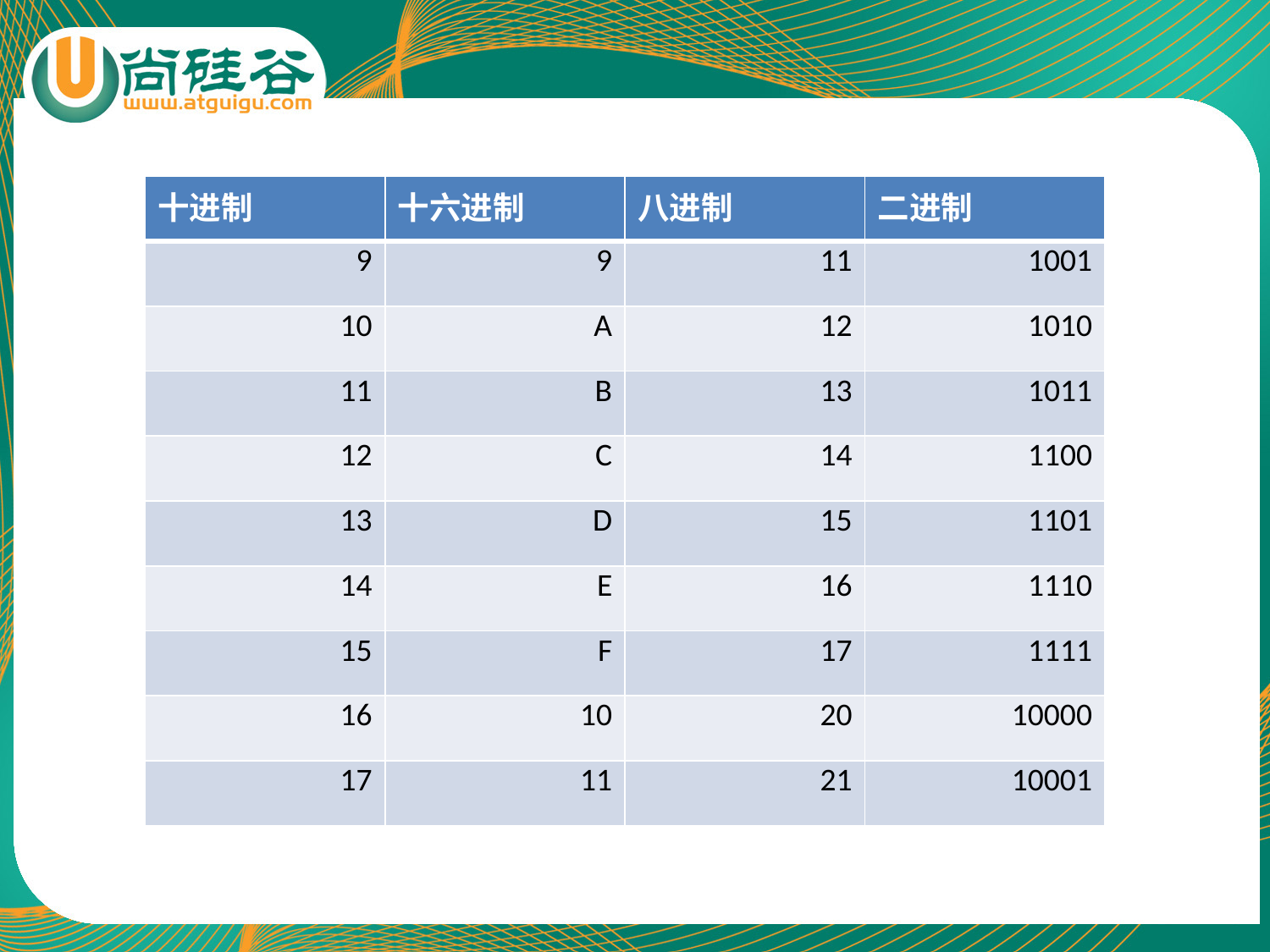

| 十进制 | 十六进制 | 八进制 | 二进制 |
| --- | --- | --- | --- |
| 9 | 9 | 11 | 1001 |
| 10 | A | 12 | 1010 |
| 11 | B | 13 | 1011 |
| 12 | C | 14 | 1100 |
| 13 | D | 15 | 1101 |
| 14 | E | 16 | 1110 |
| 15 | F | 17 | 1111 |
| 16 | 10 | 20 | 10000 |
| 17 | 11 | 21 | 10001 |